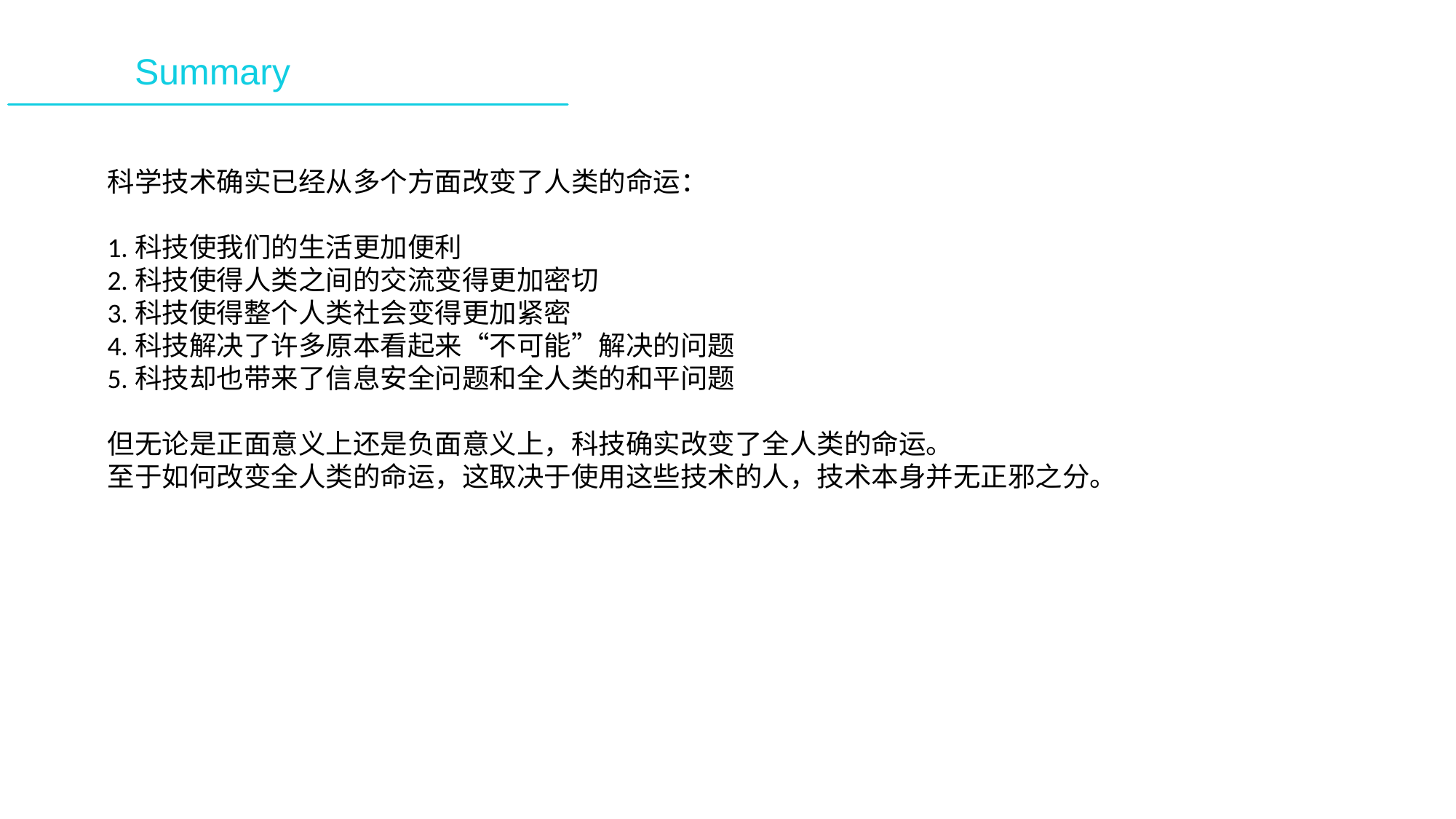

Summary
科学技术确实已经从多个方面改变了人类的命运：

1.科技使我们的生活更加便利
2.科技使得人类之间的交流变得更加密切
3.科技使得整个人类社会变得更加紧密
4.科技解决了许多原本看起来“不可能”解决的问题
5.科技却也带来了信息安全问题和全人类的和平问题

但无论是正面意义上还是负面意义上，科技确实改变了全人类的命运。
至于如何改变全人类的命运，这取决于使用这些技术的人，技术本身并无正邪之分。